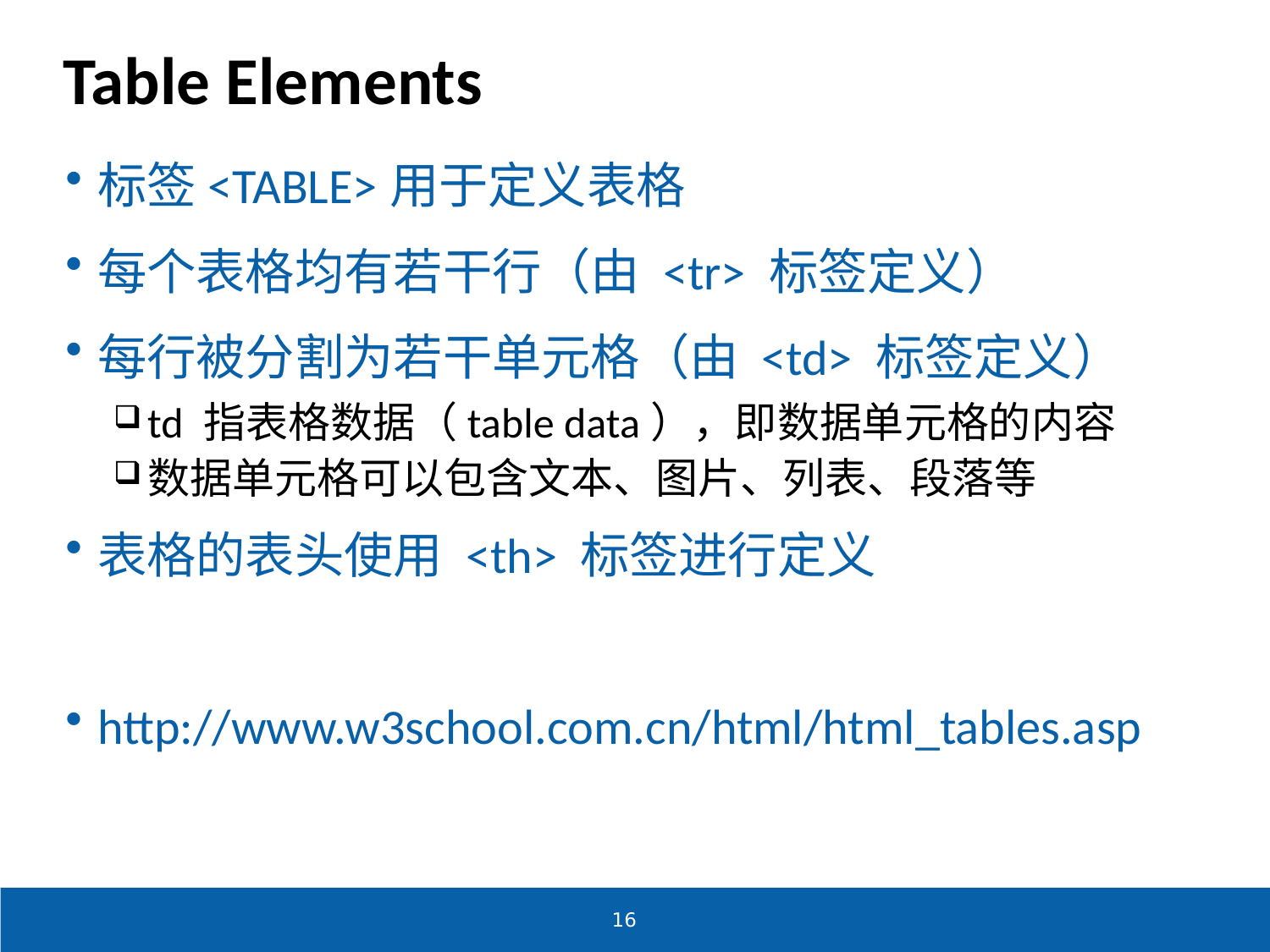

# Table Elements
标签<TABLE>用于定义表格
每个表格均有若干行（由 <tr> 标签定义）
每行被分割为若干单元格（由 <td> 标签定义）
td 指表格数据（table data），即数据单元格的内容
数据单元格可以包含文本、图片、列表、段落等
表格的表头使用 <th> 标签进行定义

http://www.w3school.com.cn/html/html_tables.asp
16